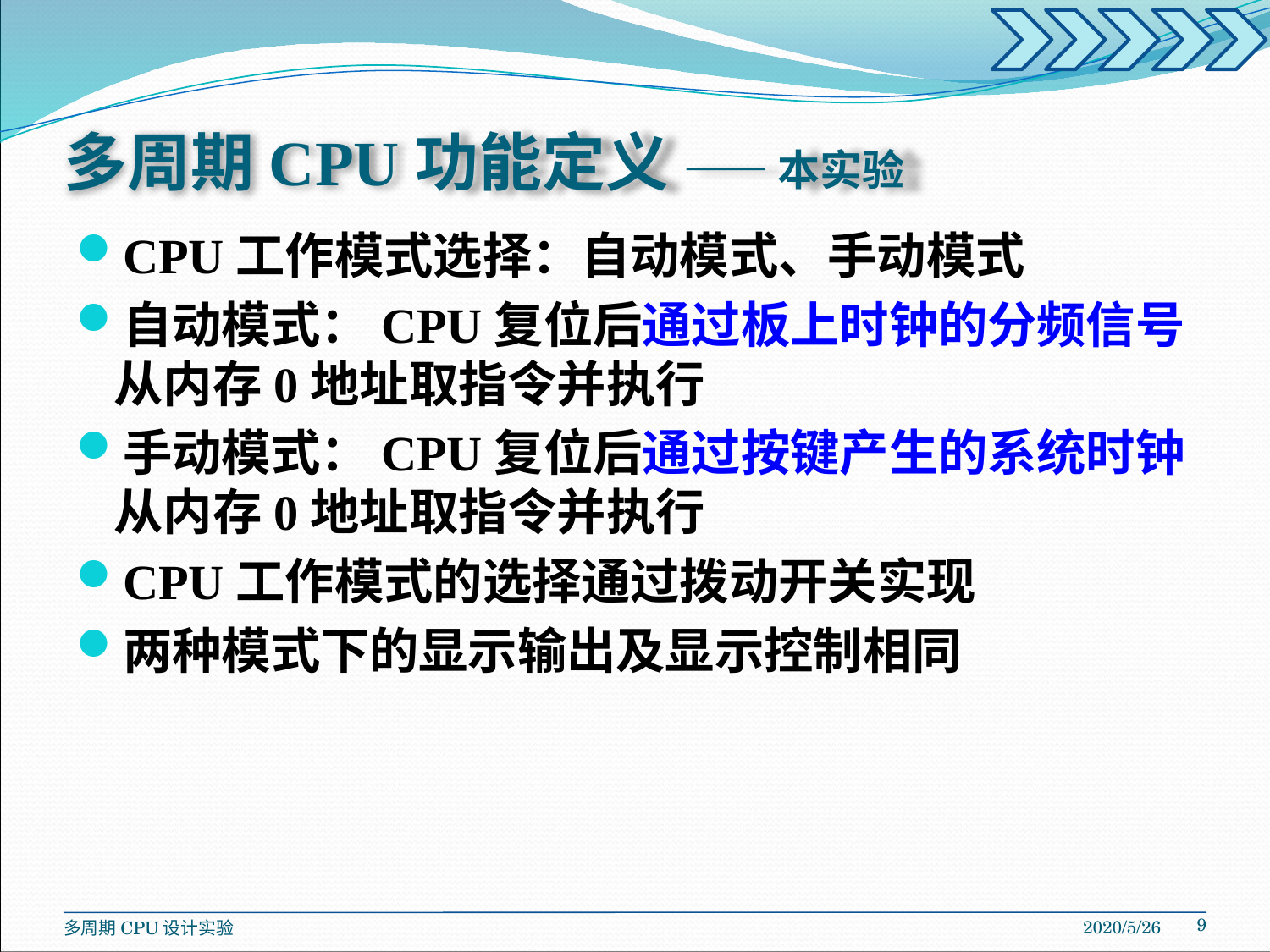

# 多周期CPU功能定义 —— 本实验
CPU工作模式选择：自动模式、手动模式
自动模式：CPU复位后通过板上时钟的分频信号从内存0地址取指令并执行
手动模式：CPU复位后通过按键产生的系统时钟从内存0地址取指令并执行
CPU工作模式的选择通过拨动开关实现
两种模式下的显示输出及显示控制相同
2020/5/26
9
多周期CPU设计实验